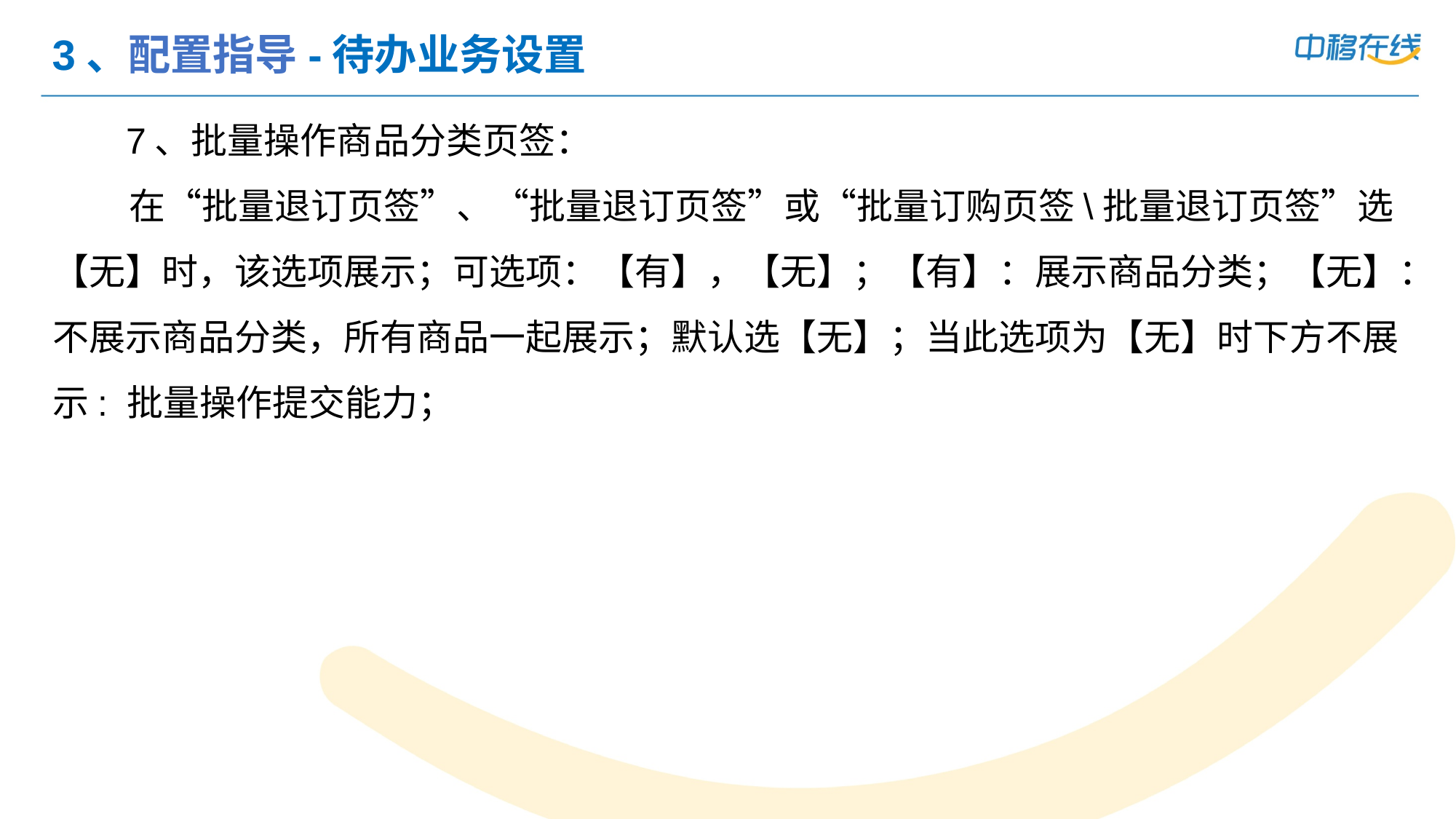

# 3、配置指导-待办业务设置
   7、批量操作商品分类页签：
   在“批量退订页签”、“批量退订页签”或“批量订购页签\批量退订页签”选【无】时，该选项展示；可选项：【有】，【无】；【有】：展示商品分类；【无】：不展示商品分类，所有商品一起展示；默认选【无】；当此选项为【无】时下方不展示: 批量操作提交能力；